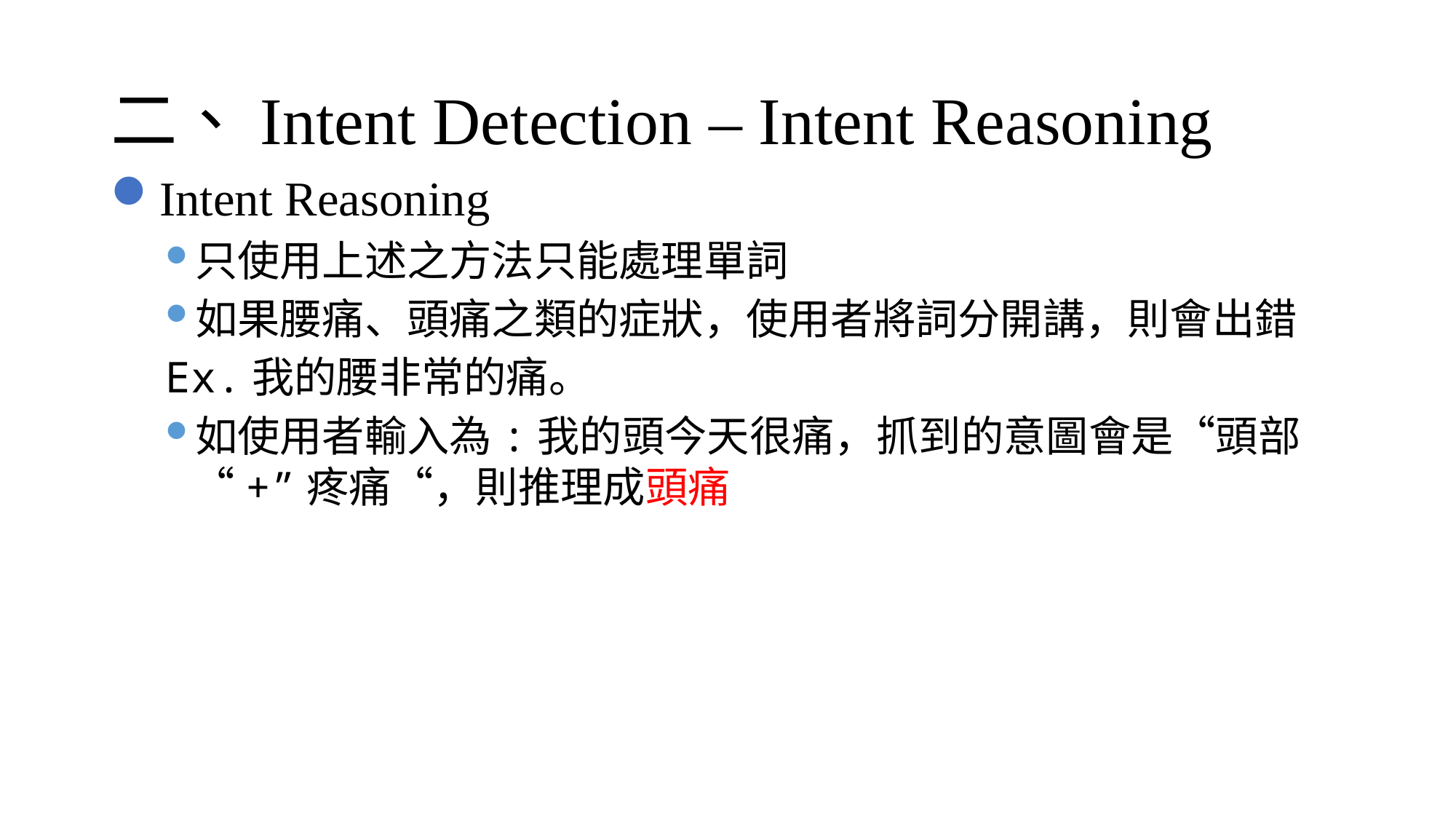

# 二、Intent Detection – Intent Reasoning
Intent Reasoning
只使用上述之方法只能處理單詞
如果腰痛、頭痛之類的症狀，使用者將詞分開講，則會出錯
Ex.我的腰非常的痛。
如使用者輸入為:我的頭今天很痛，抓到的意圖會是“頭部“+”疼痛“，則推理成頭痛